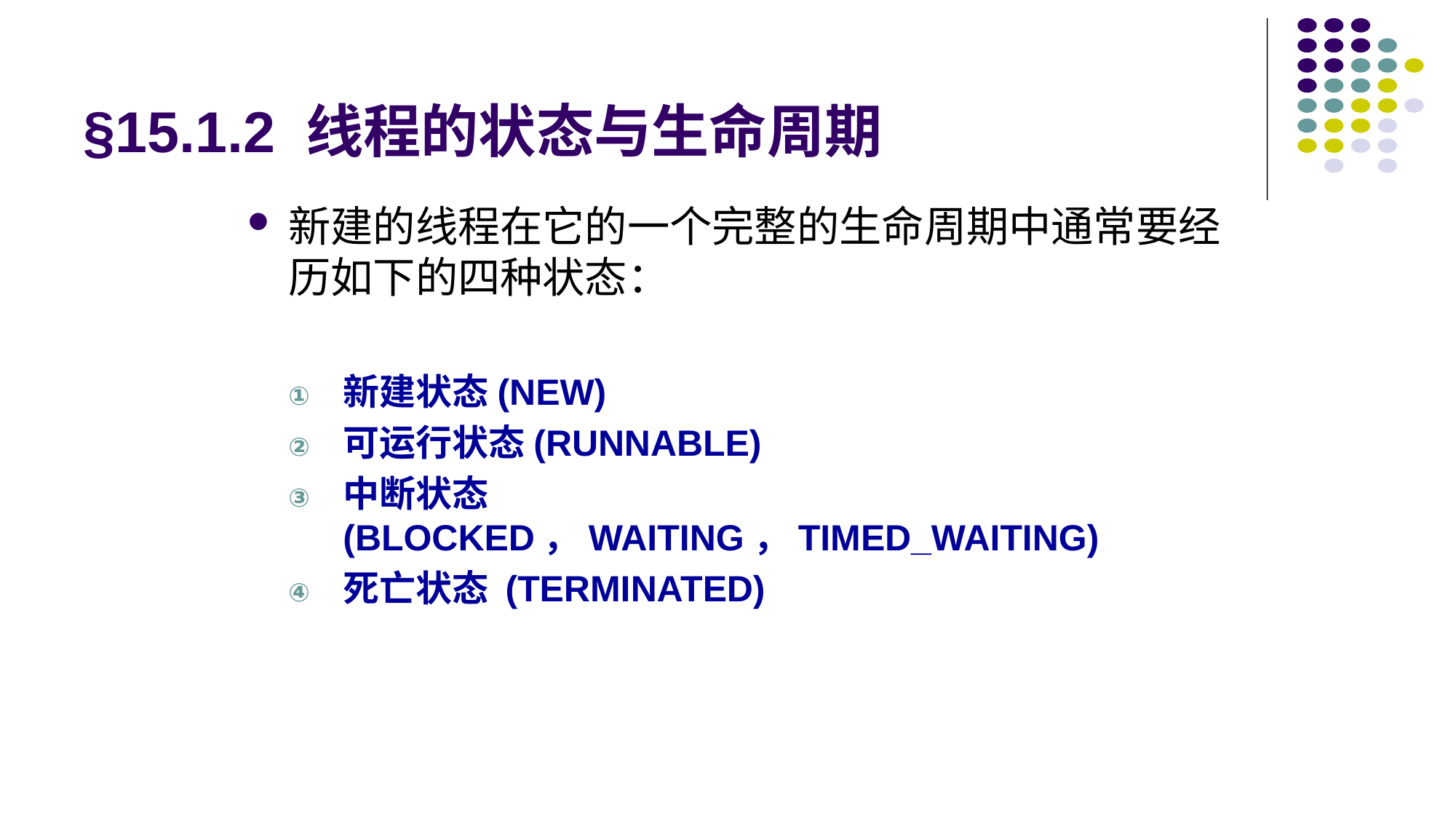

# §15.1.2 线程的状态与生命周期
新建的线程在它的一个完整的生命周期中通常要经历如下的四种状态：

新建状态(NEW)
可运行状态(RUNNABLE)
中断状态(BLOCKED，WAITING，TIMED_WAITING)
死亡状态 (TERMINATED)
12